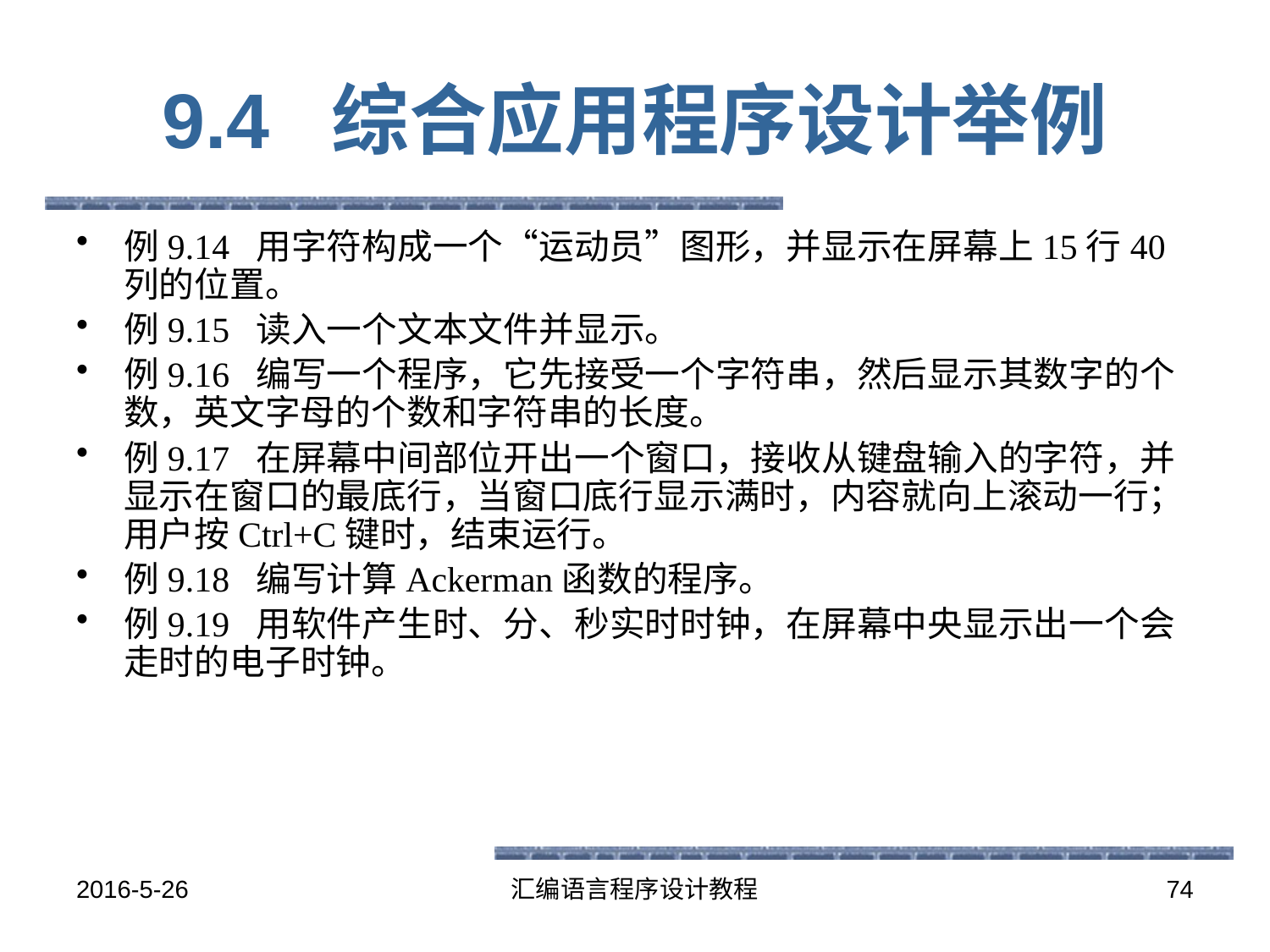

# 9.4  综合应用程序设计举例
例9.14  用字符构成一个“运动员”图形，并显示在屏幕上15行40列的位置。
例9.15  读入一个文本文件并显示。
例9.16  编写一个程序，它先接受一个字符串，然后显示其数字的个数，英文字母的个数和字符串的长度。
例9.17  在屏幕中间部位开出一个窗口，接收从键盘输入的字符，并显示在窗口的最底行，当窗口底行显示满时，内容就向上滚动一行；用户按Ctrl+C键时，结束运行。
例9.18  编写计算Ackerman函数的程序。
例9.19  用软件产生时、分、秒实时时钟，在屏幕中央显示出一个会走时的电子时钟。
2016-5-26
汇编语言程序设计教程
74